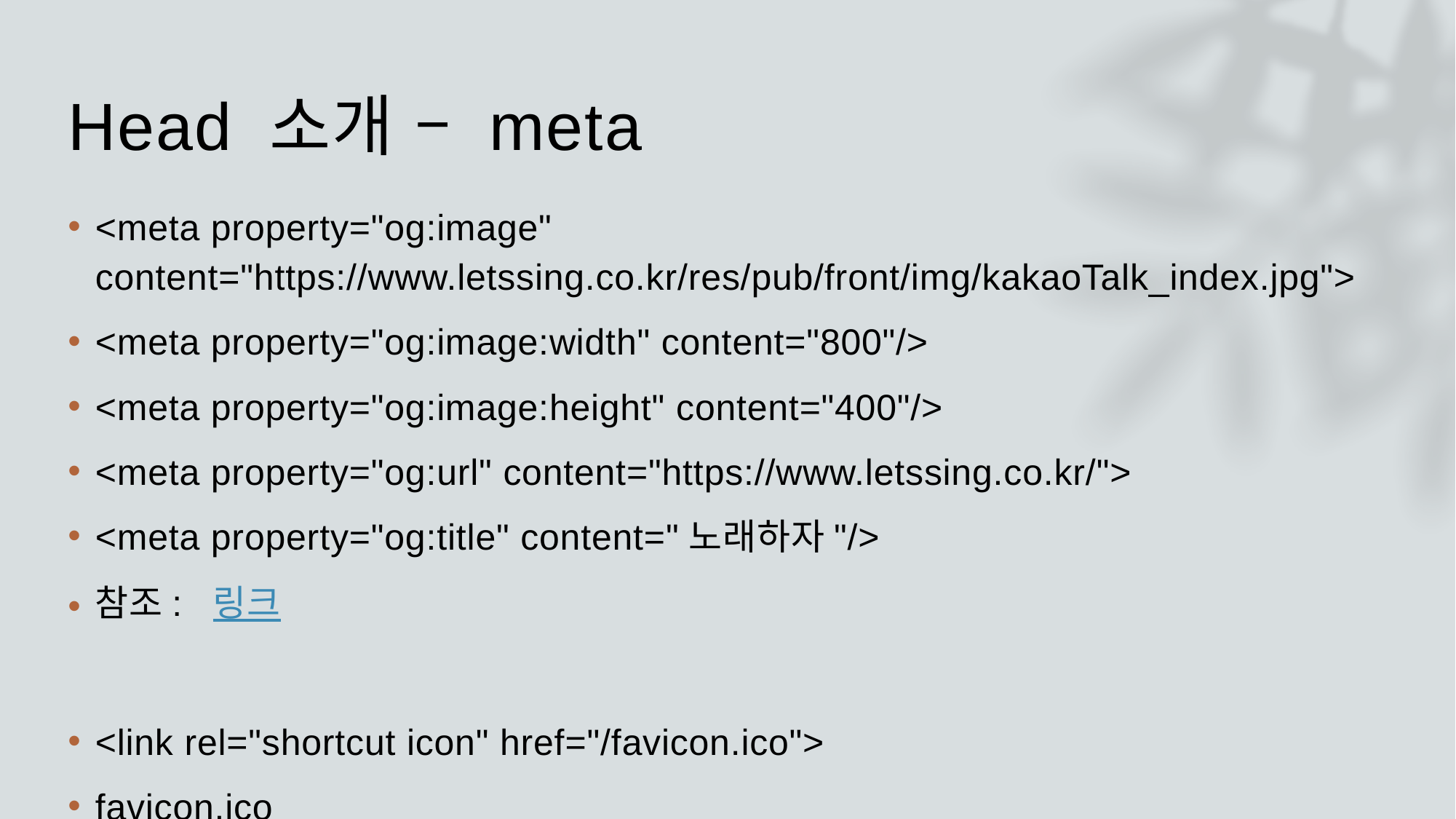

# Head 소개 – meta
<meta property="og:image" content="https://www.letssing.co.kr/res/pub/front/img/kakaoTalk_index.jpg">
<meta property="og:image:width" content="800"/>
<meta property="og:image:height" content="400"/>
<meta property="og:url" content="https://www.letssing.co.kr/">
<meta property="og:title" content="노래하자"/>
참조:  링크

<link rel="shortcut icon" href="/favicon.ico">
favicon.ico